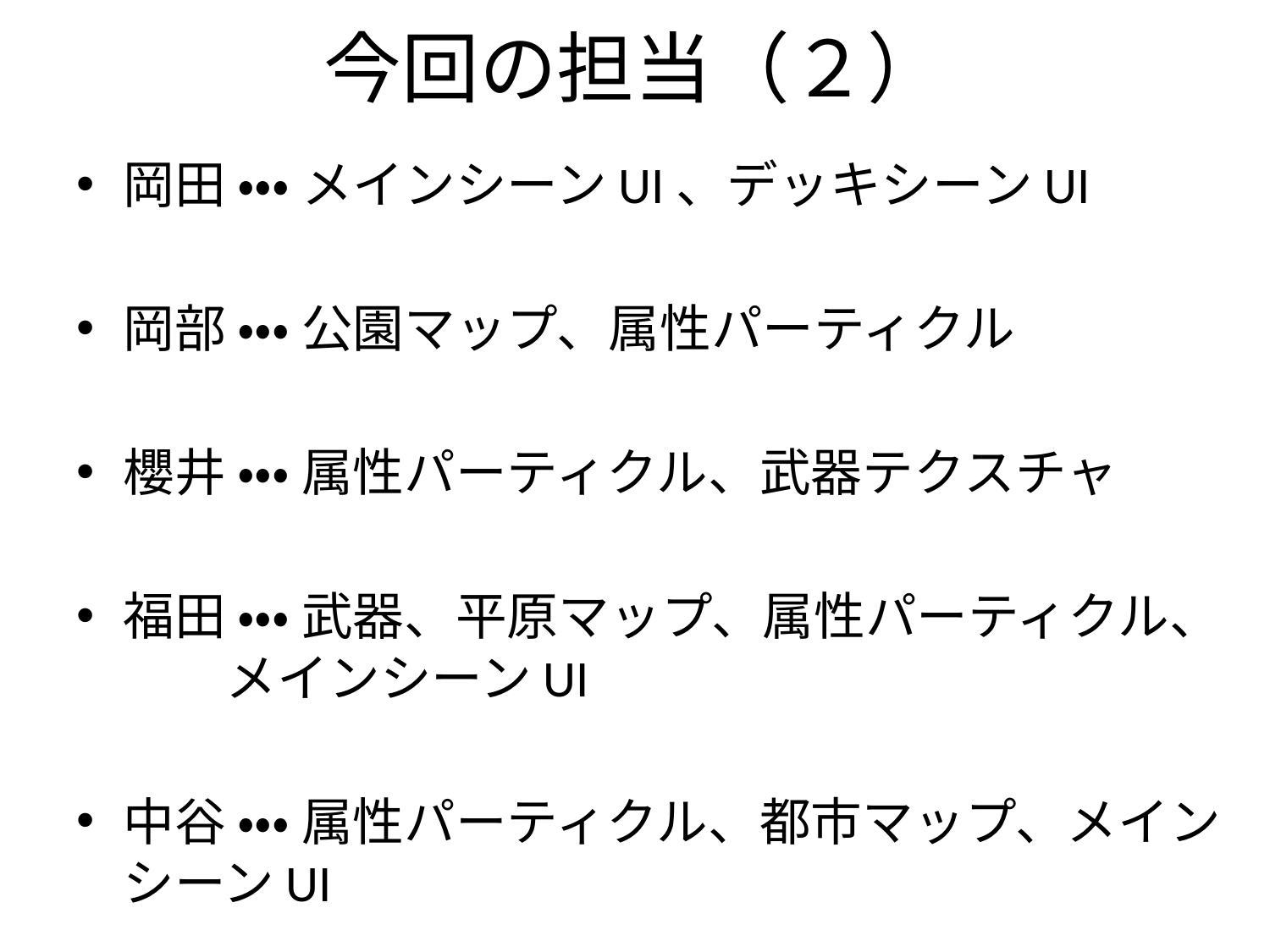

# 今回の担当（２）
岡田 ・・・ メインシーンUI、デッキシーンUI

岡部 ・・・ 公園マップ、属性パーティクル

櫻井 ・・・ 属性パーティクル、武器テクスチャ

福田 ・・・ 武器、平原マップ、属性パーティクル、　　メインシーンUI

中谷 ・・・ 属性パーティクル、都市マップ、メインシーンUI